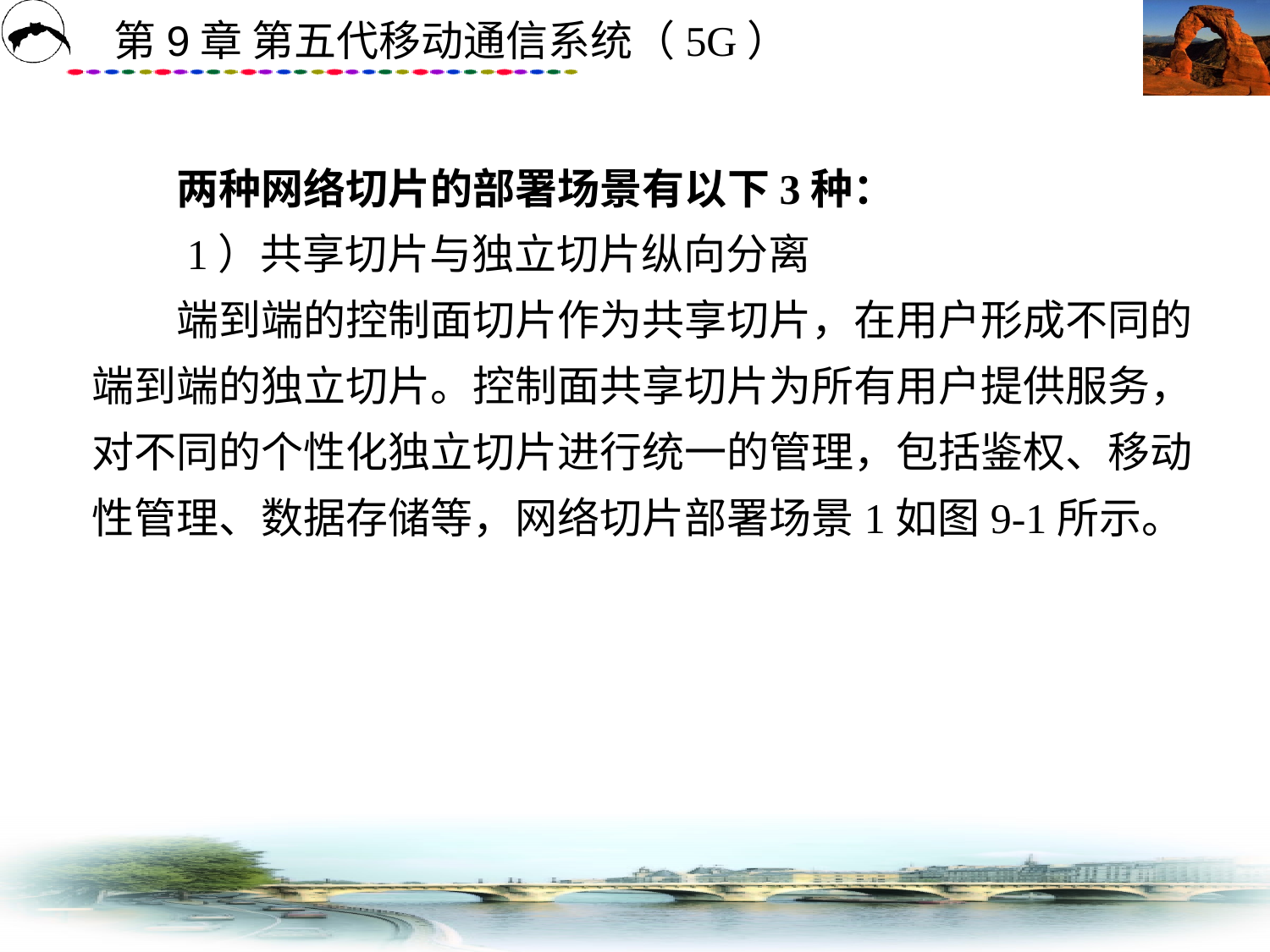

# 两种网络切片的部署场景有以下3种： 　　1）共享切片与独立切片纵向分离 　　端到端的控制面切片作为共享切片，在用户形成不同的端到端的独立切片。控制面共享切片为所有用户提供服务，对不同的个性化独立切片进行统一的管理，包括鉴权、移动性管理、数据存储等，网络切片部署场景1如图9-1所示。